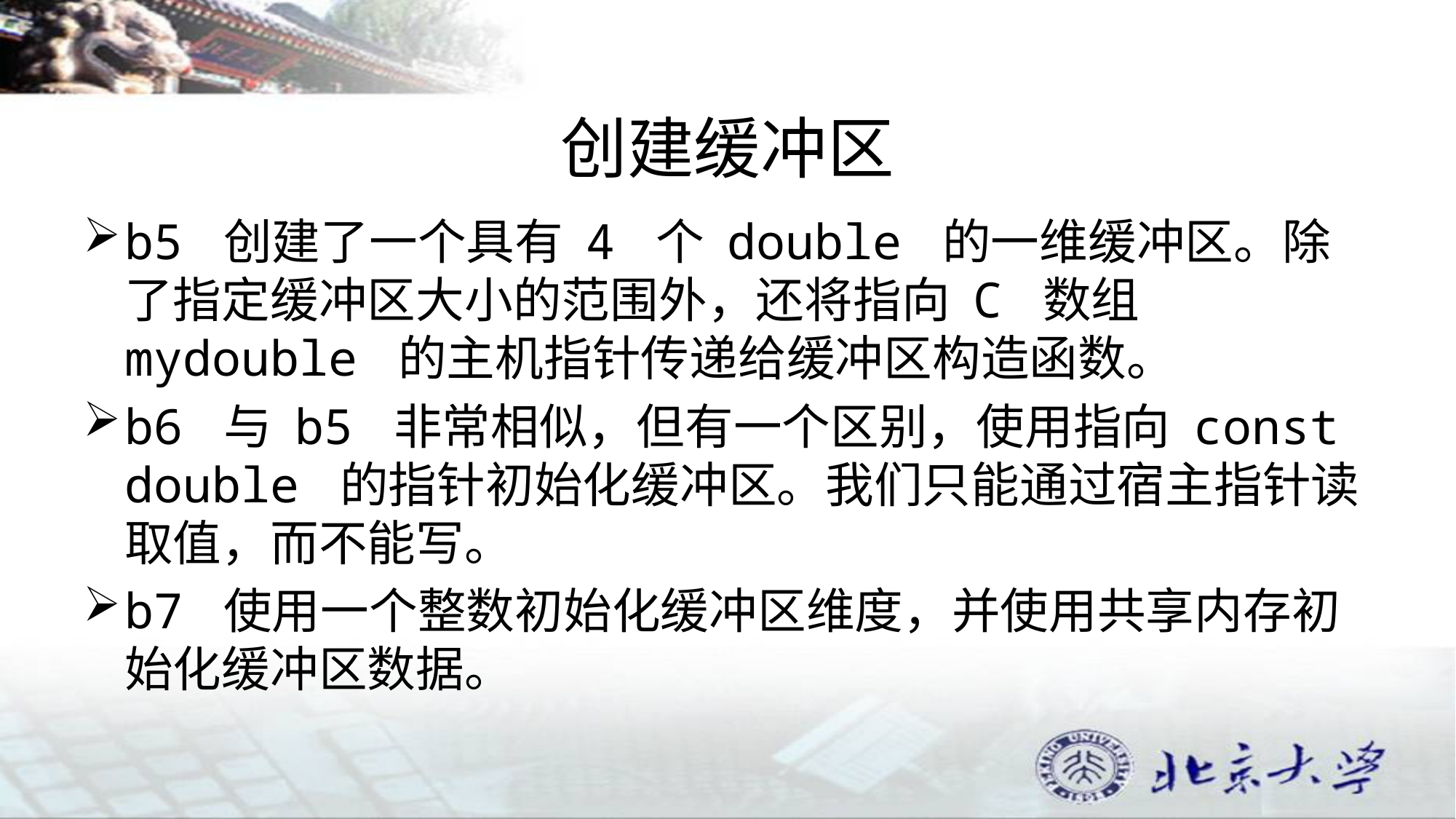

# 创建缓冲区
b5 创建了一个具有 4 个 double 的一维缓冲区。除了指定缓冲区大小的范围外，还将指向 C 数组 mydouble 的主机指针传递给缓冲区构造函数。
b6 与 b5 非常相似，但有一个区别，使用指向 const double 的指针初始化缓冲区。我们只能通过宿主指针读取值，而不能写。
b7 使用一个整数初始化缓冲区维度，并使用共享内存初始化缓冲区数据。